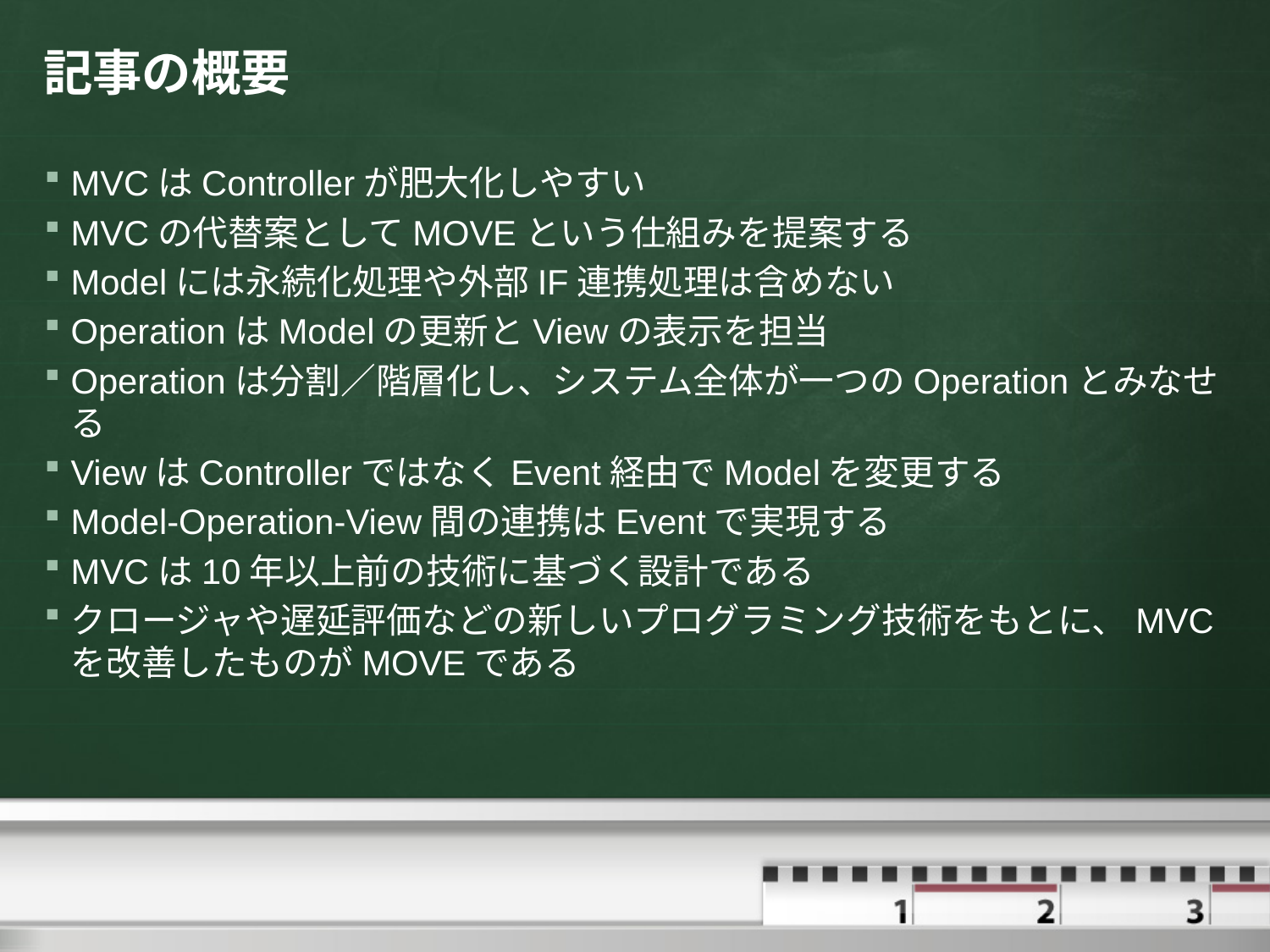

# 記事の概要
MVCはControllerが肥大化しやすい
MVCの代替案としてMOVEという仕組みを提案する
Modelには永続化処理や外部IF連携処理は含めない
OperationはModelの更新とViewの表示を担当
Operationは分割／階層化し、システム全体が一つのOperationとみなせる
ViewはControllerではなくEvent経由でModelを変更する
Model-Operation-View間の連携はEventで実現する
MVCは10年以上前の技術に基づく設計である
クロージャや遅延評価などの新しいプログラミング技術をもとに、MVCを改善したものがMOVEである